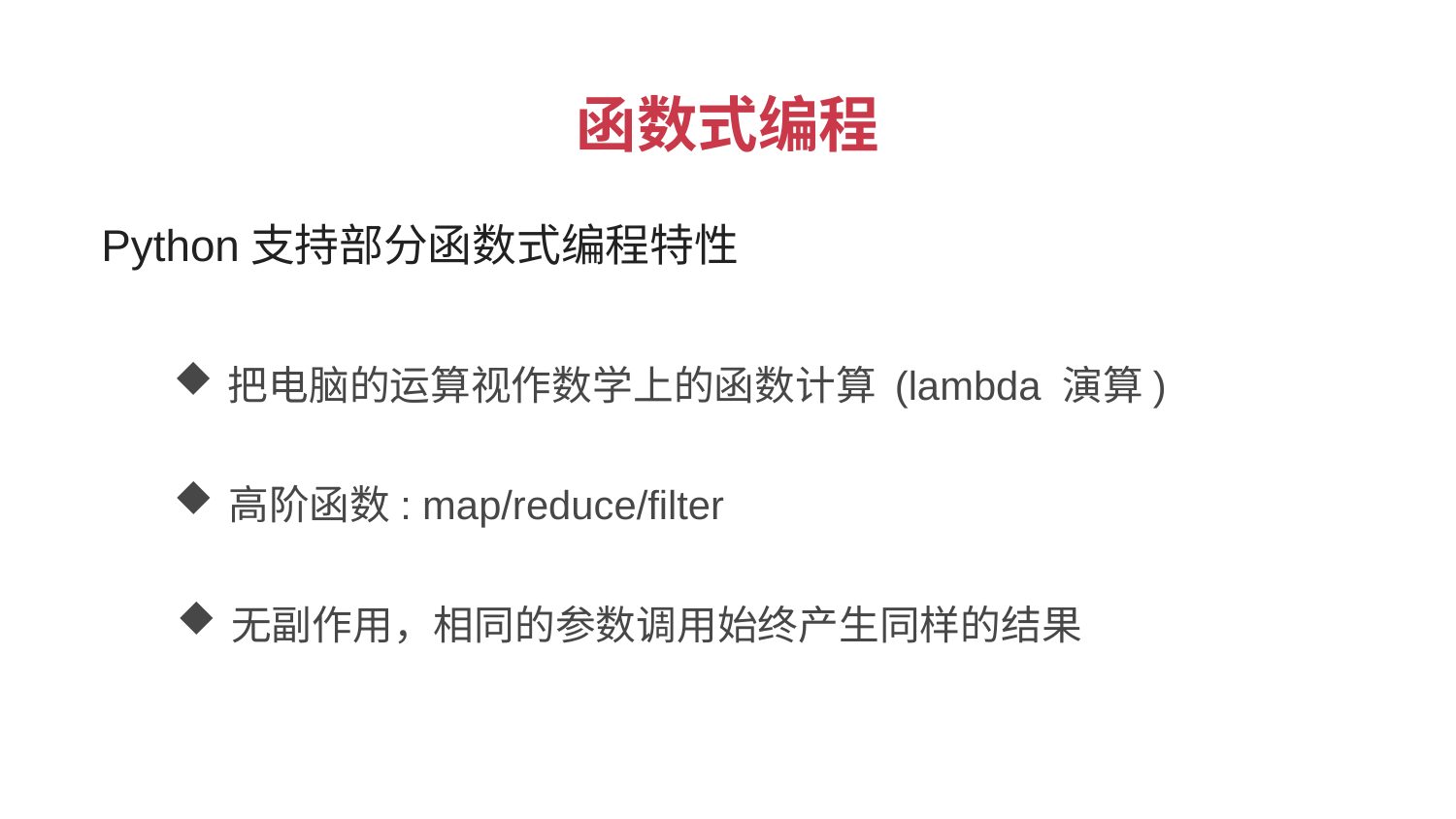

函数式编程
 Python支持部分函数式编程特性
把电脑的运算视作数学上的函数计算 (lambda 演算)
高阶函数: map/reduce/filter
无副作用，相同的参数调用始终产生同样的结果